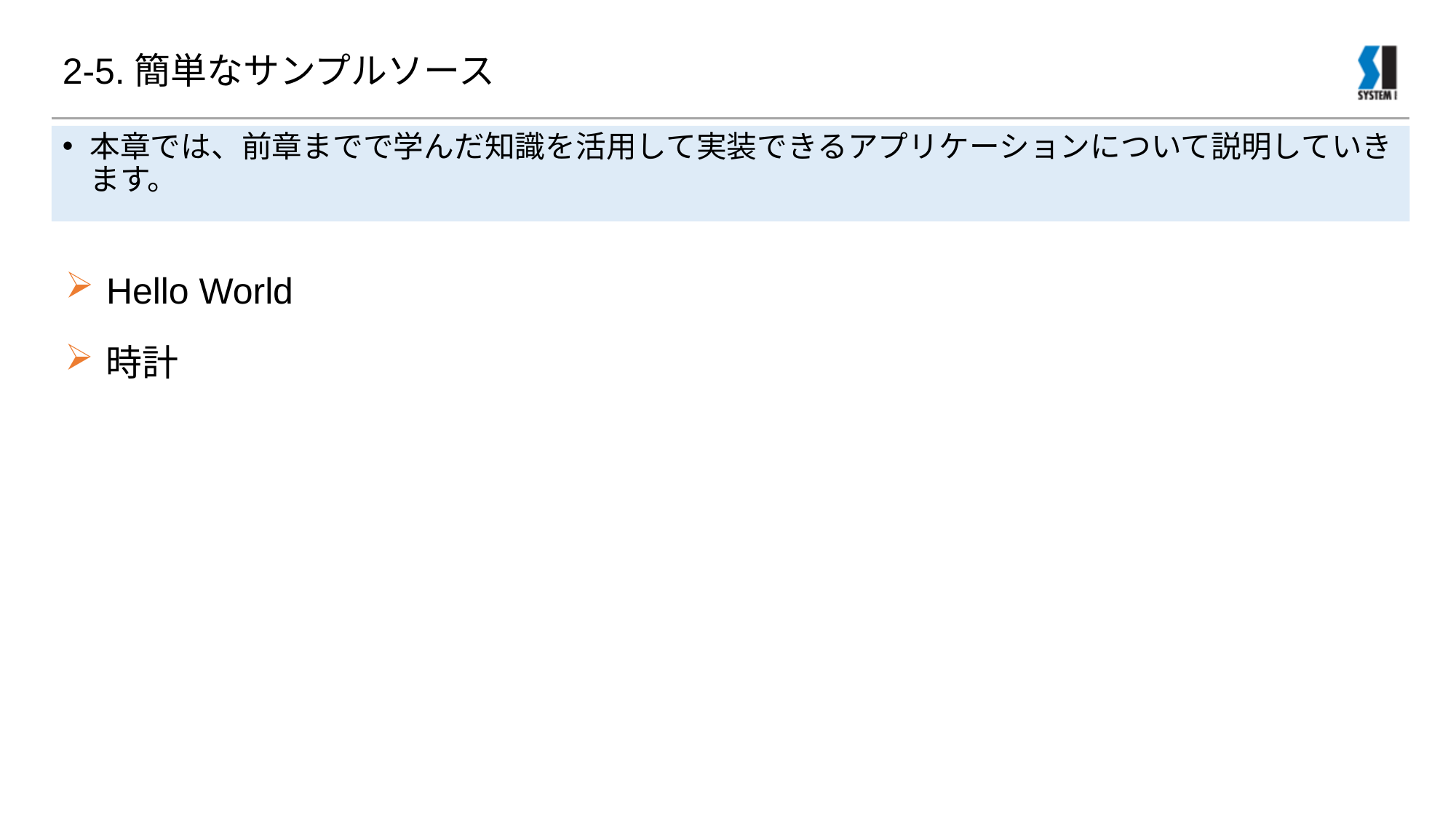

# 2-5.簡単なサンプルソース
本章では、前章までで学んだ知識を活用して実装できるアプリケーションについて説明していきます。
Hello World
時計